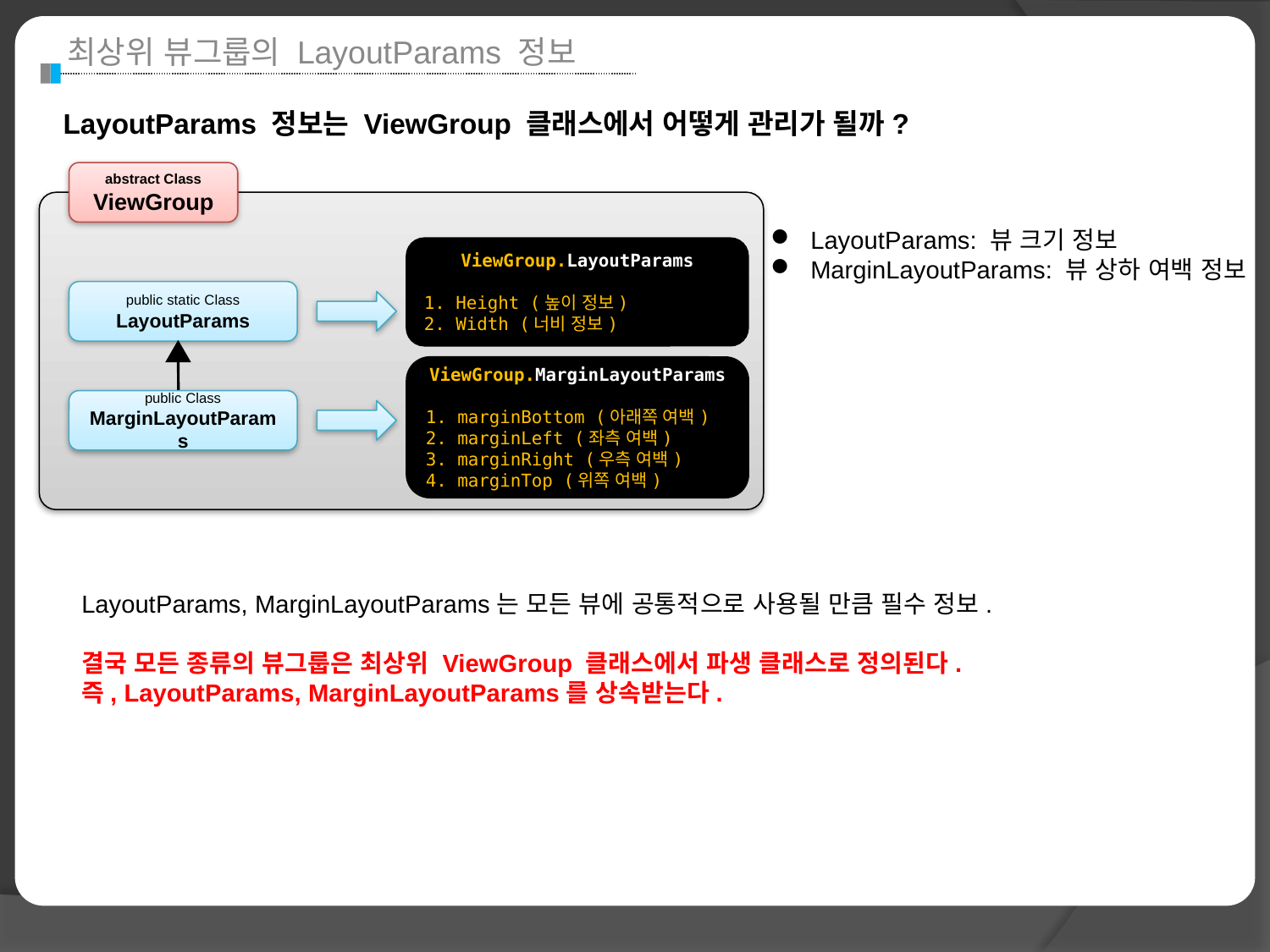

최상위 뷰그룹의 LayoutParams 정보

LayoutParams 정보는 ViewGroup 클래스에서 어떻게 관리가 될까?
abstract Class
ViewGroup

LayoutParams: 뷰 크기 정보
MarginLayoutParams: 뷰 상하 여백 정보
ViewGroup.LayoutParams

1. Height (높이 정보)
2. Width (너비 정보)
public static Class
LayoutParams

ViewGroup.MarginLayoutParams

1. marginBottom (아래쪽 여백)
2. marginLeft (좌측 여백)
3. marginRight (우측 여백)
4. marginTop (위쪽 여백)
public Class
MarginLayoutParams

LayoutParams, MarginLayoutParams는 모든 뷰에 공통적으로 사용될 만큼 필수 정보.

결국 모든 종류의 뷰그룹은 최상위 ViewGroup 클래스에서 파생 클래스로 정의된다.
즉, LayoutParams, MarginLayoutParams를 상속받는다.